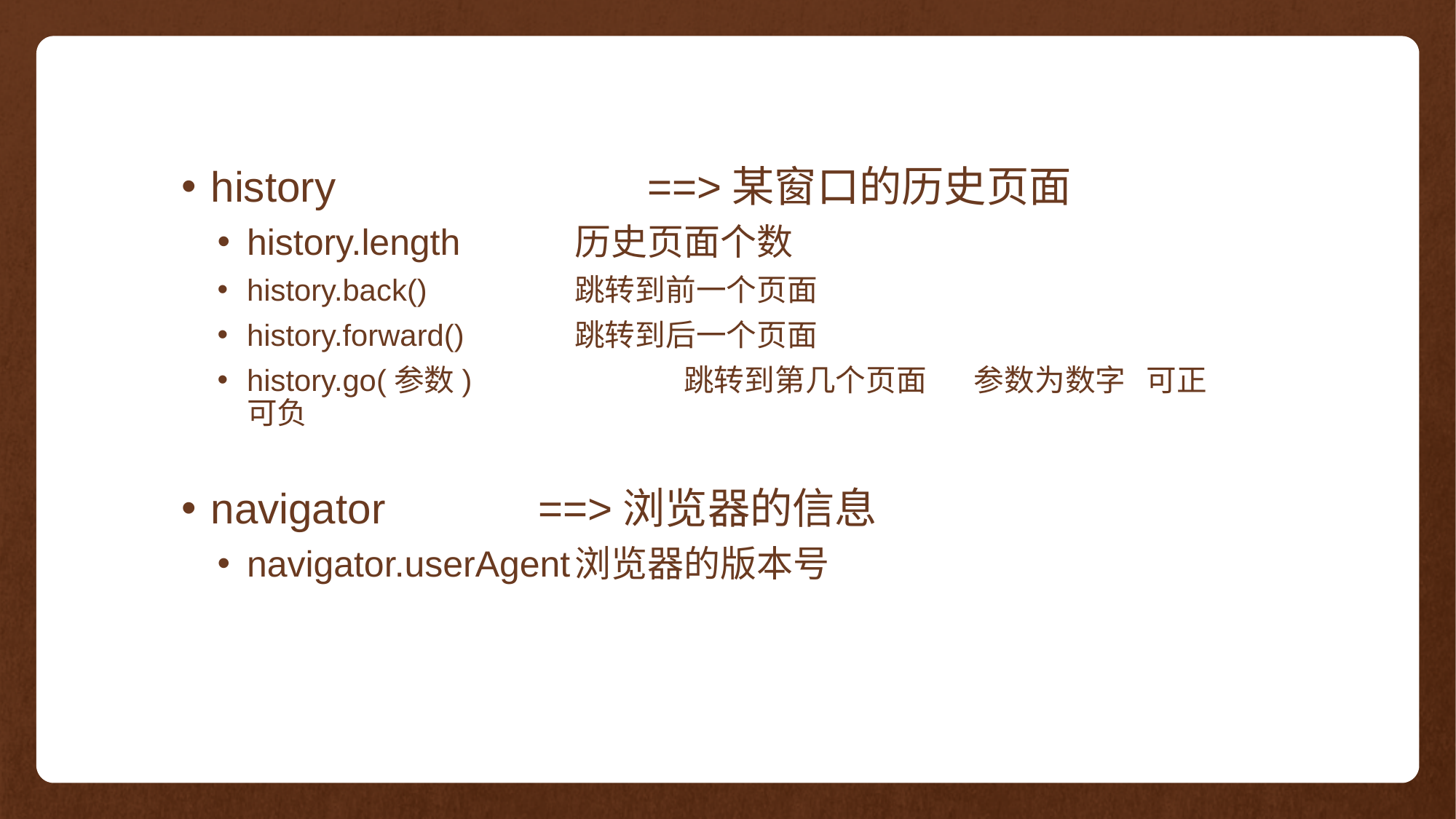

history  			==>某窗口的历史页面
history.length		历史页面个数
history.back()		跳转到前一个页面
history.forward()		跳转到后一个页面
history.go(参数)		跳转到第几个页面       参数为数字   可正可负

navigator  		==>浏览器的信息
navigator.userAgent	浏览器的版本号